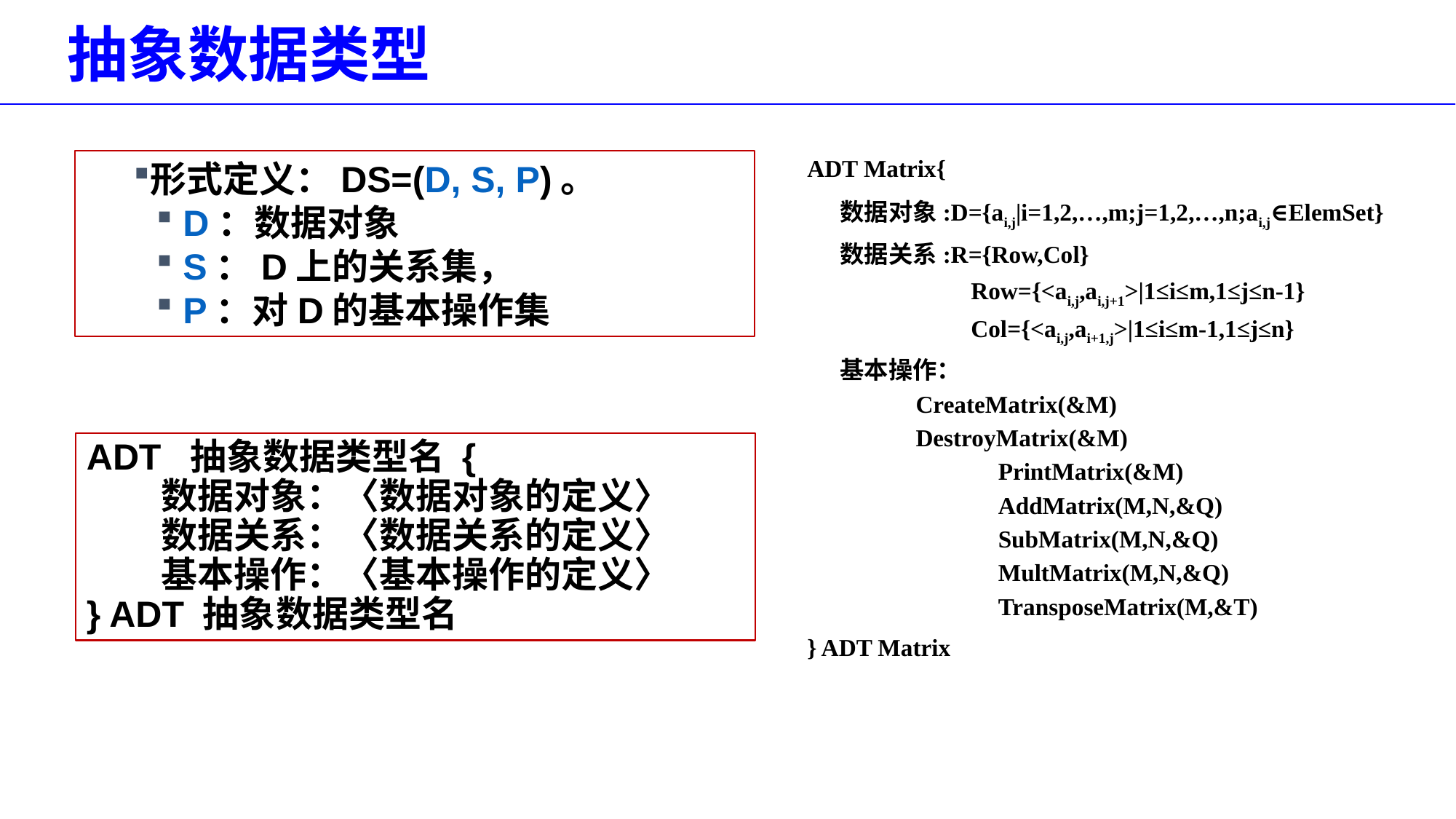

# 抽象数据类型
形式定义：DS=(D, S, P)。
 D：数据对象
 S：D上的关系集，
 P：对D的基本操作集
ADT Matrix{
     数据对象:D={ai,j|i=1,2,…,m;j=1,2,…,n;ai,j∈ElemSet}
     数据关系:R={Row,Col}
Row={<ai,j,ai,j+1>|1≤i≤m,1≤j≤n-1}
Col={<ai,j,ai+1,j>|1≤i≤m-1,1≤j≤n}
     基本操作：
         CreateMatrix(&M)
         DestroyMatrix(&M)
		PrintMatrix(&M)
		AddMatrix(M,N,&Q)
		SubMatrix(M,N,&Q)
		MultMatrix(M,N,&Q)
		TransposeMatrix(M,&T)
} ADT Matrix
ADT  抽象数据类型名 {
        数据对象：〈数据对象的定义〉
        数据关系：〈数据关系的定义〉
        基本操作：〈基本操作的定义〉
} ADT 抽象数据类型名
10